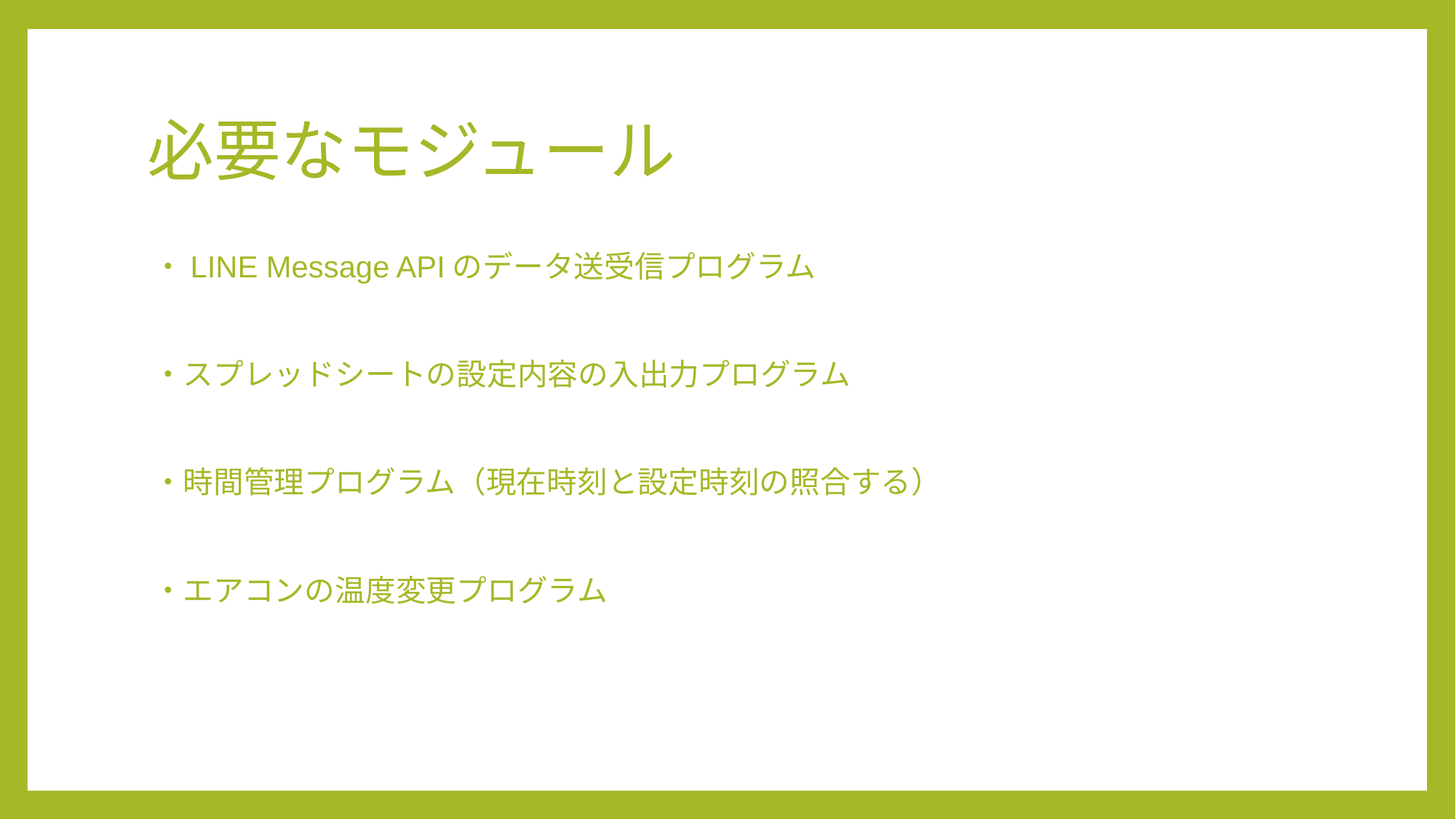

# 必要なモジュール
・LINE Message APIのデータ送受信プログラム

・スプレッドシートの設定内容の入出力プログラム

・時間管理プログラム（現在時刻と設定時刻の照合する）

・エアコンの温度変更プログラム